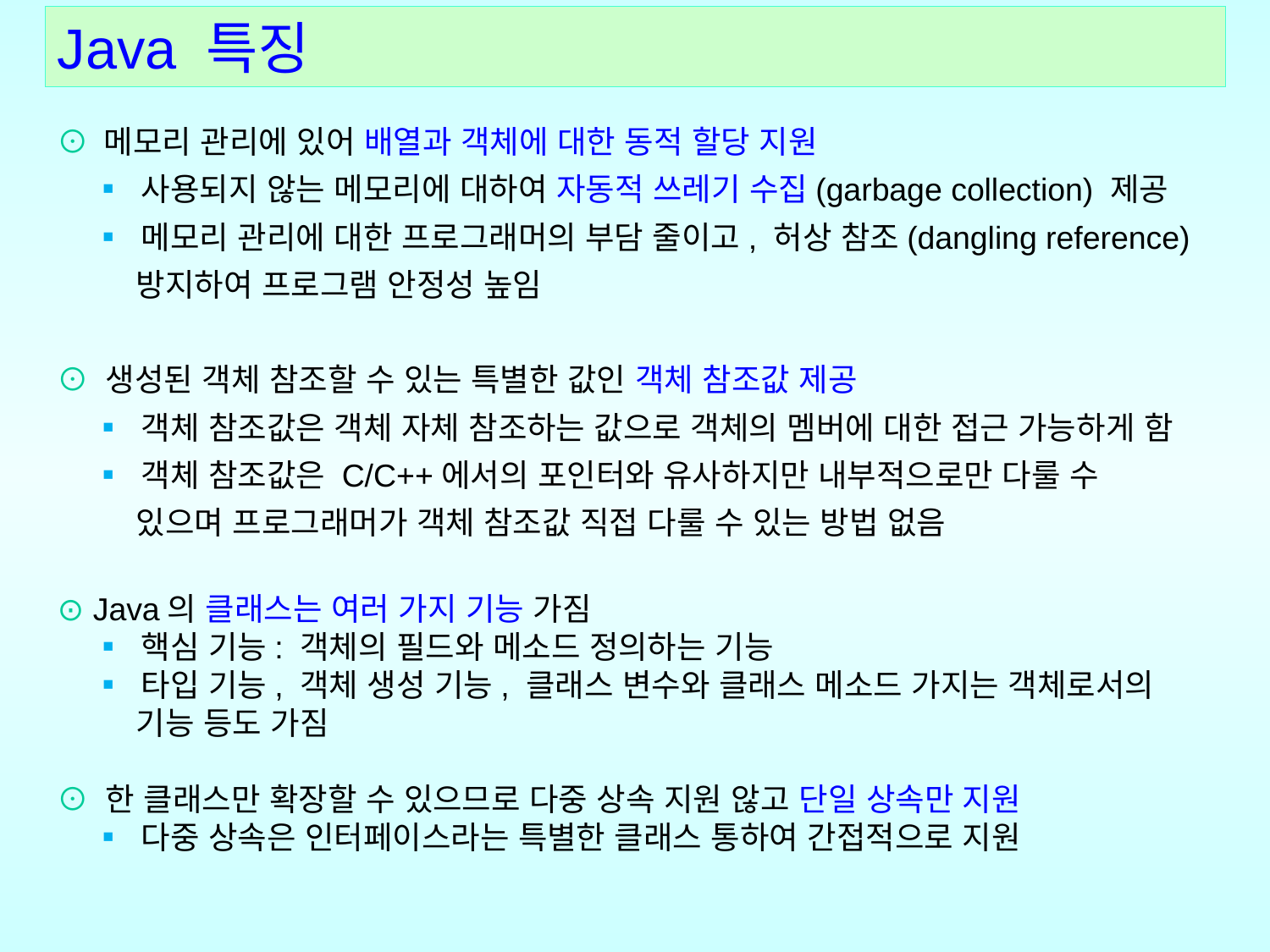

Java 특징
⊙ 메모리 관리에 있어 배열과 객체에 대한 동적 할당 지원
    ▪ 사용되지 않는 메모리에 대하여 자동적 쓰레기 수집(garbage collection) 제공
    ▪ 메모리 관리에 대한 프로그래머의 부담 줄이고, 허상 참조(dangling reference)
        방지하여 프로그램 안정성 높임

⊙ 생성된 객체 참조할 수 있는 특별한 값인 객체 참조값 제공
    ▪ 객체 참조값은 객체 자체 참조하는 값으로 객체의 멤버에 대한 접근 가능하게 함
    ▪ 객체 참조값은 C/C++에서의 포인터와 유사하지만 내부적으로만 다룰 수
        있으며 프로그래머가 객체 참조값 직접 다룰 수 있는 방법 없음

⊙ Java의 클래스는 여러 가지 기능 가짐
    ▪ 핵심 기능: 객체의 필드와 메소드 정의하는 기능
    ▪ 타입 기능, 객체 생성 기능, 클래스 변수와 클래스 메소드 가지는 객체로서의
        기능 등도 가짐

⊙ 한 클래스만 확장할 수 있으므로 다중 상속 지원 않고 단일 상속만 지원
    ▪ 다중 상속은 인터페이스라는 특별한 클래스 통하여 간접적으로 지원